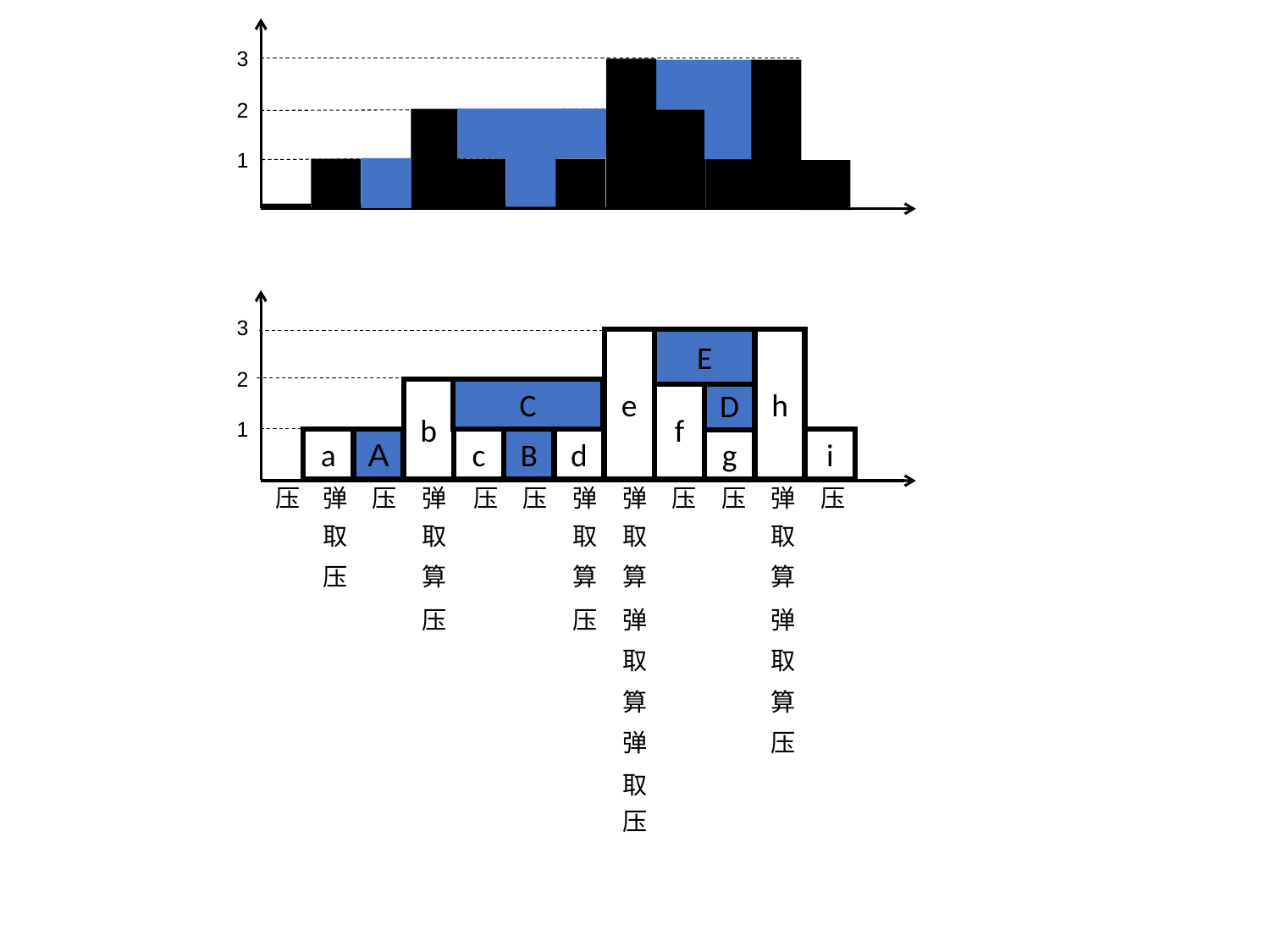

3

2

1

3
e
h
E
2
b
f
C
D
1
a
A
c
B
d
g
i
压
弹
压
弹
压
压
弹
弹
压
压
弹
压
取
取
取
取
取
压
算
算
算
算
压
压
弹
弹
取
取
算
算
弹
压
取
压